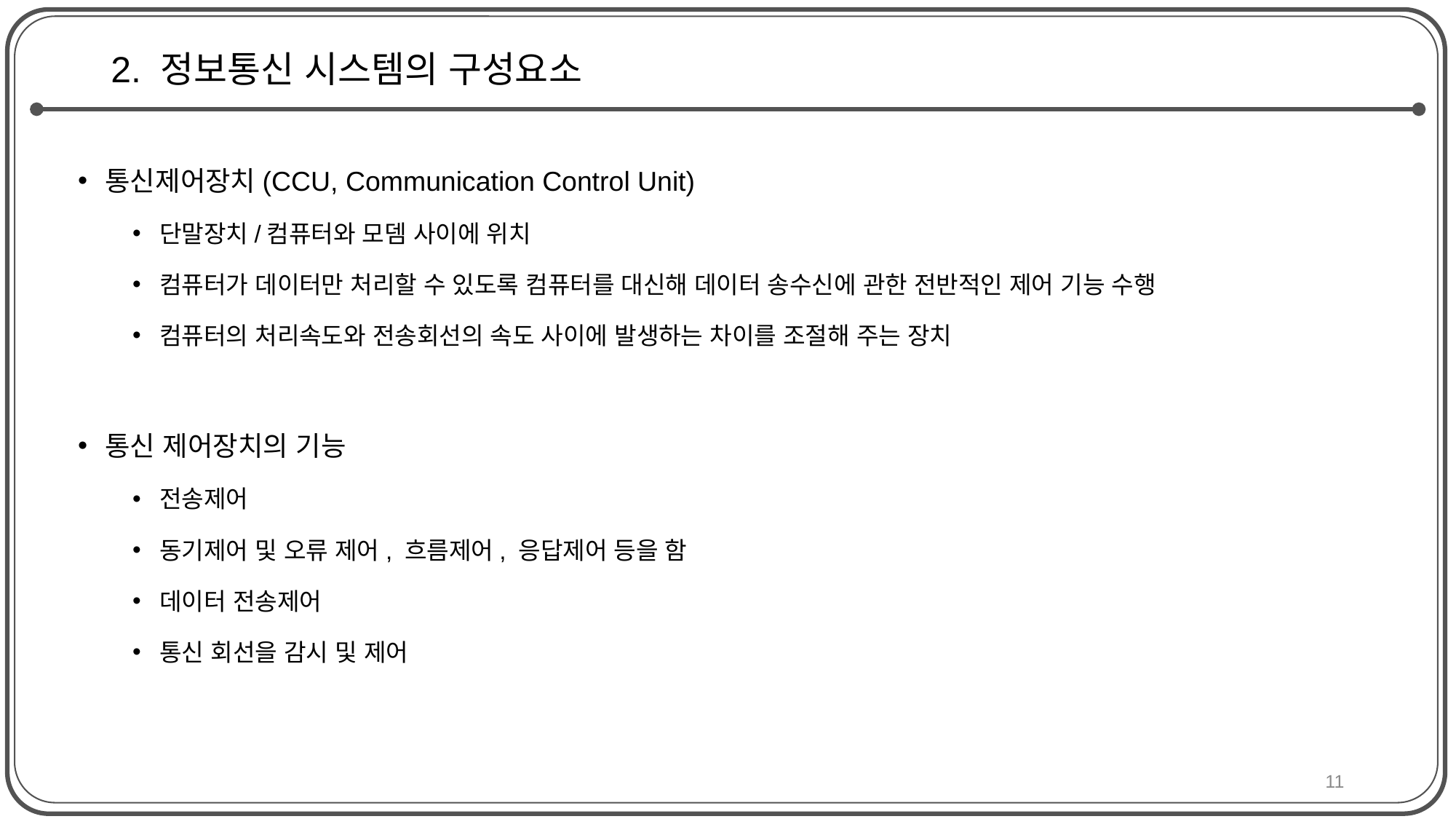

# 2. 정보통신 시스템의 구성요소
통신제어장치(CCU, Communication Control Unit)
단말장치/컴퓨터와 모뎀 사이에 위치
컴퓨터가 데이터만 처리할 수 있도록 컴퓨터를 대신해 데이터 송수신에 관한 전반적인 제어 기능 수행
컴퓨터의 처리속도와 전송회선의 속도 사이에 발생하는 차이를 조절해 주는 장치

통신 제어장치의 기능
전송제어
동기제어 및 오류 제어, 흐름제어, 응답제어 등을 함
데이터 전송제어
통신 회선을 감시 및 제어

11